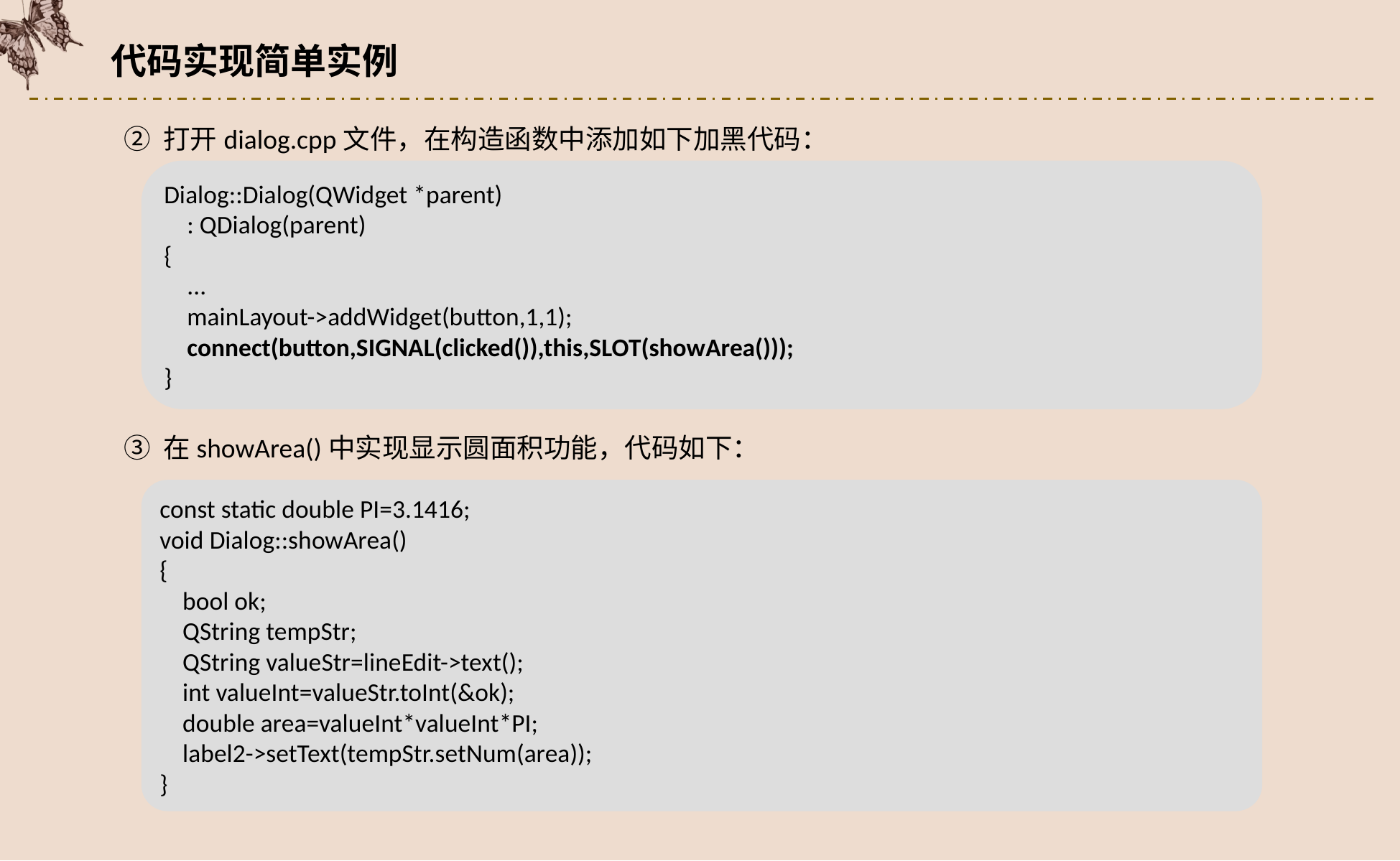

代码实现简单实例
② 打开dialog.cpp文件，在构造函数中添加如下加黑代码：
Dialog::Dialog(QWidget *parent)
    : QDialog(parent)
{
    ...
    mainLayout->addWidget(button,1,1);
    connect(button,SIGNAL(clicked()),this,SLOT(showArea()));
}
③ 在showArea()中实现显示圆面积功能，代码如下：
const static double PI=3.1416;
void Dialog::showArea()
{
    bool ok;
    QString tempStr;
    QString valueStr=lineEdit->text();
    int valueInt=valueStr.toInt(&ok);
    double area=valueInt*valueInt*PI;
    label2->setText(tempStr.setNum(area));
}